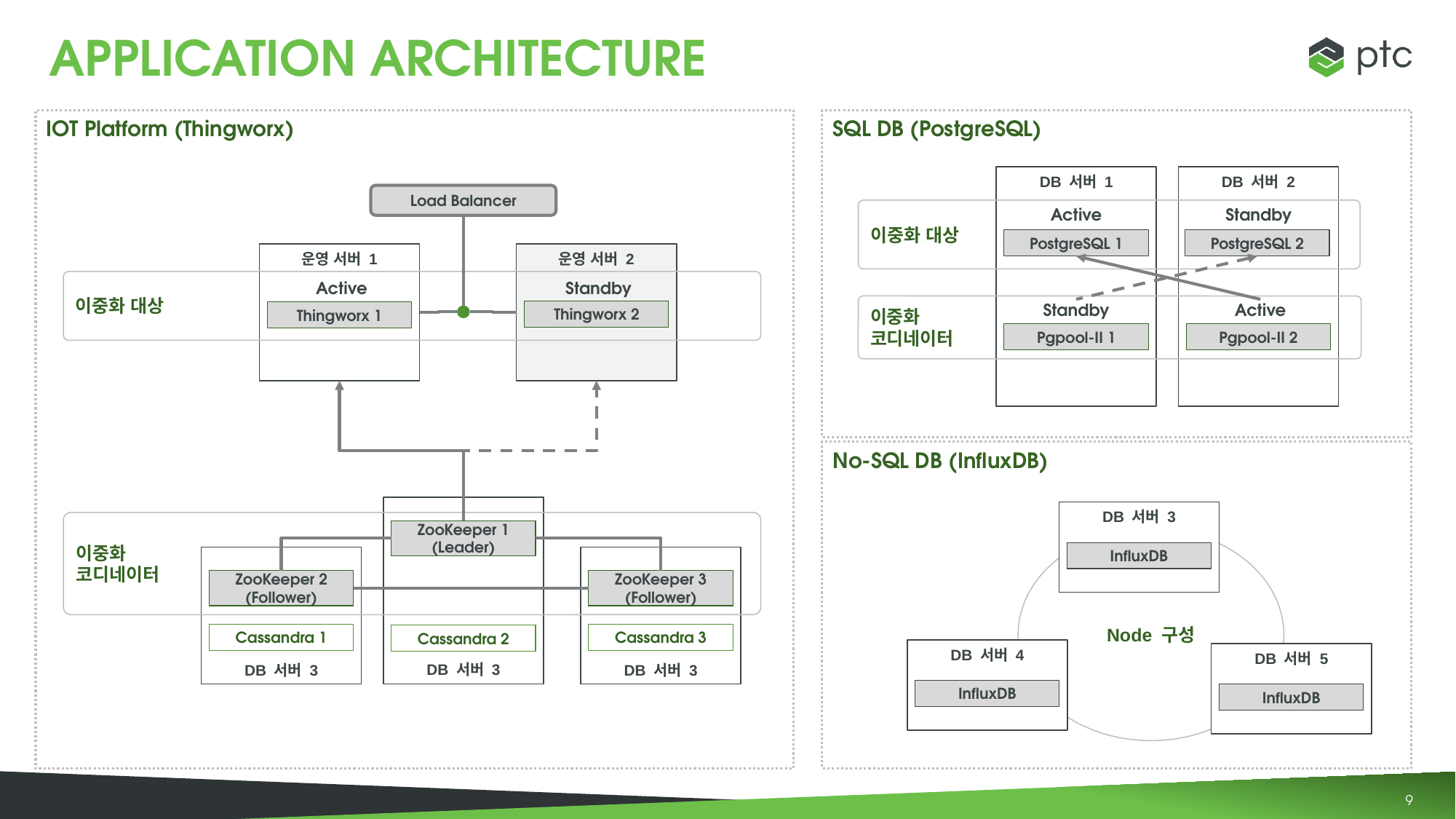

# Application architecture
IOT Platform (Thingworx)
SQL DB (PostgreSQL)
DB 서버 2
PostgreSQL 2
Pgpool-II 2
DB 서버 1
PostgreSQL 1
Pgpool-II 1
Load Balancer
이중화 대상
Standby
Active
운영 서버 2
Thingworx 2
운영 서버 1
Thingworx 1
이중화 대상
Standby
Active
이중화
코디네이터
Standby
Active

No-SQL DB (InfluxDB)
DB 서버 3
Cassandra 2
ZooKeeper 1
(Leader)
DB 서버 3
InfluxDB
이중화
코디네이터
Node 구성
DB 서버 3
Cassandra 1
ZooKeeper 2
(Follower)
DB 서버 3
Cassandra 3
ZooKeeper 3
(Follower)
DB 서버 4
InfluxDB
DB 서버 5
InfluxDB